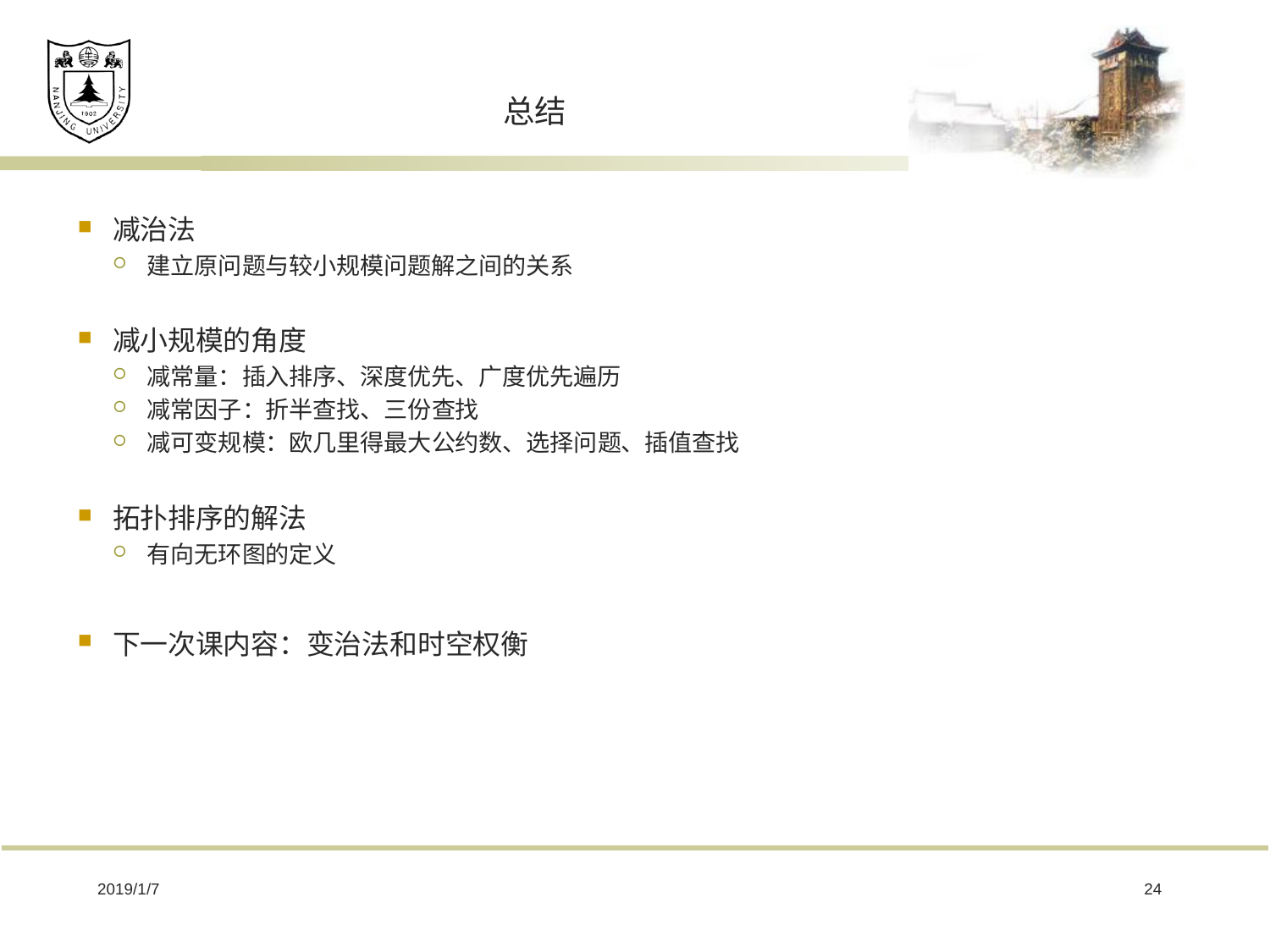

# 总结
减治法
建立原问题与较小规模问题解之间的关系

减小规模的角度
减常量：插入排序、深度优先、广度优先遍历
减常因子：折半查找、三份查找
减可变规模：欧几里得最大公约数、选择问题、插值查找

拓扑排序的解法
有向无环图的定义

下一次课内容：变治法和时空权衡
2019/1/7
24